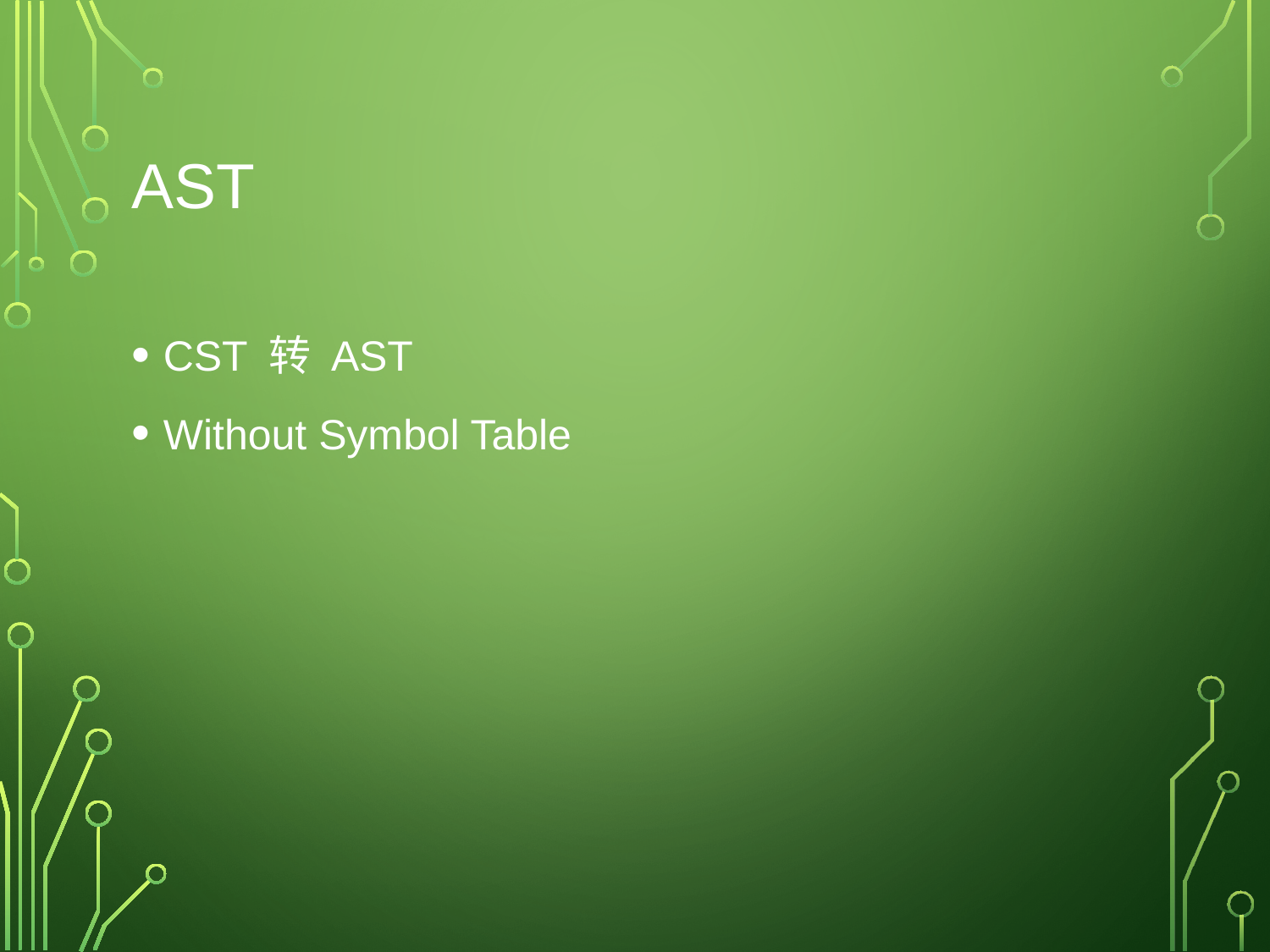

# AST
CST 转 AST
Without Symbol Table